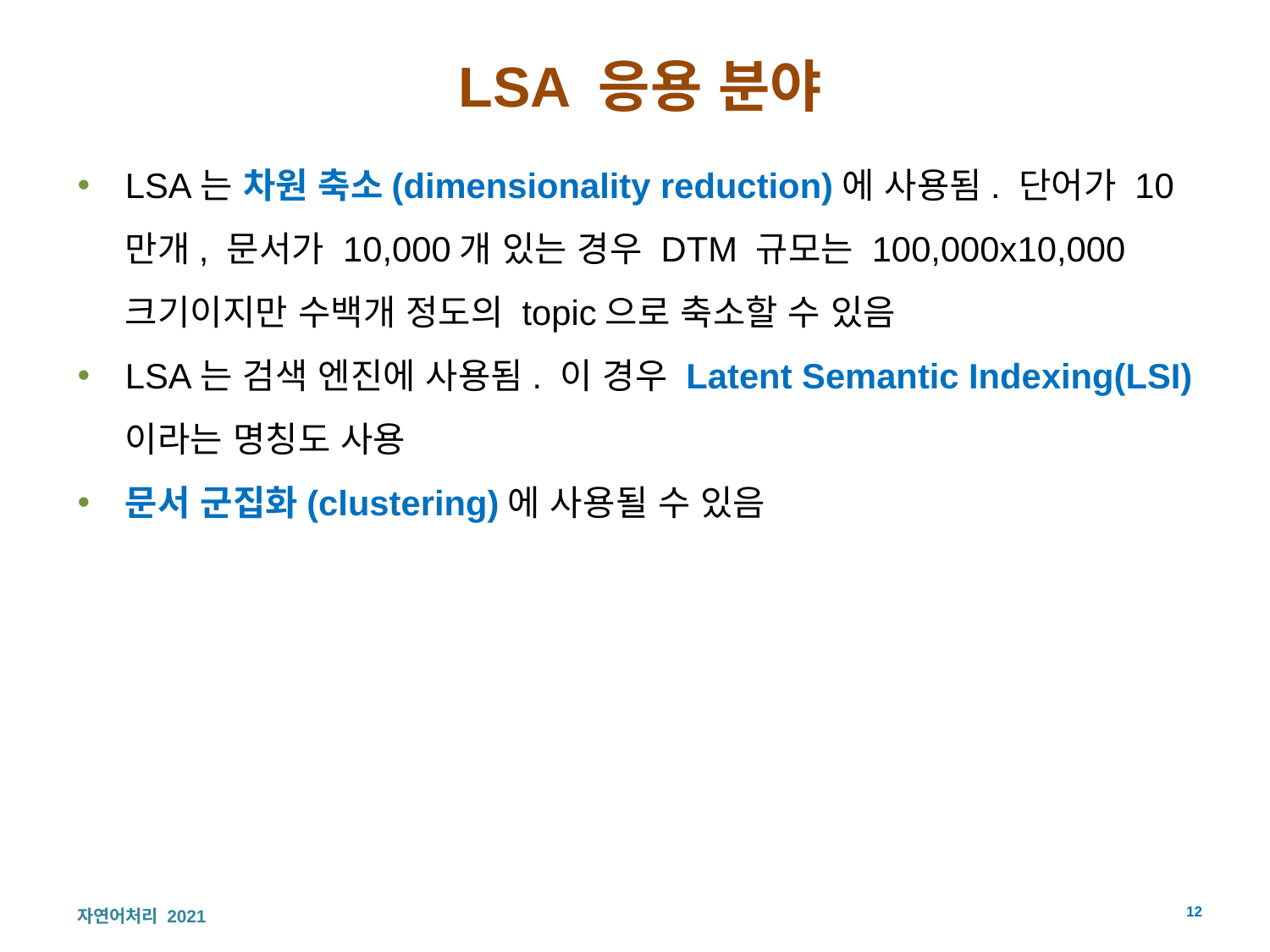

# LSA 응용 분야
LSA는 차원 축소(dimensionality reduction)에 사용됨. 단어가 10만개, 문서가 10,000개 있는 경우 DTM 규모는 100,000x10,000 크기이지만 수백개 정도의 topic으로 축소할 수 있음
LSA는 검색 엔진에 사용됨. 이 경우 Latent Semantic Indexing(LSI)이라는 명칭도 사용
문서 군집화(clustering)에 사용될 수 있음